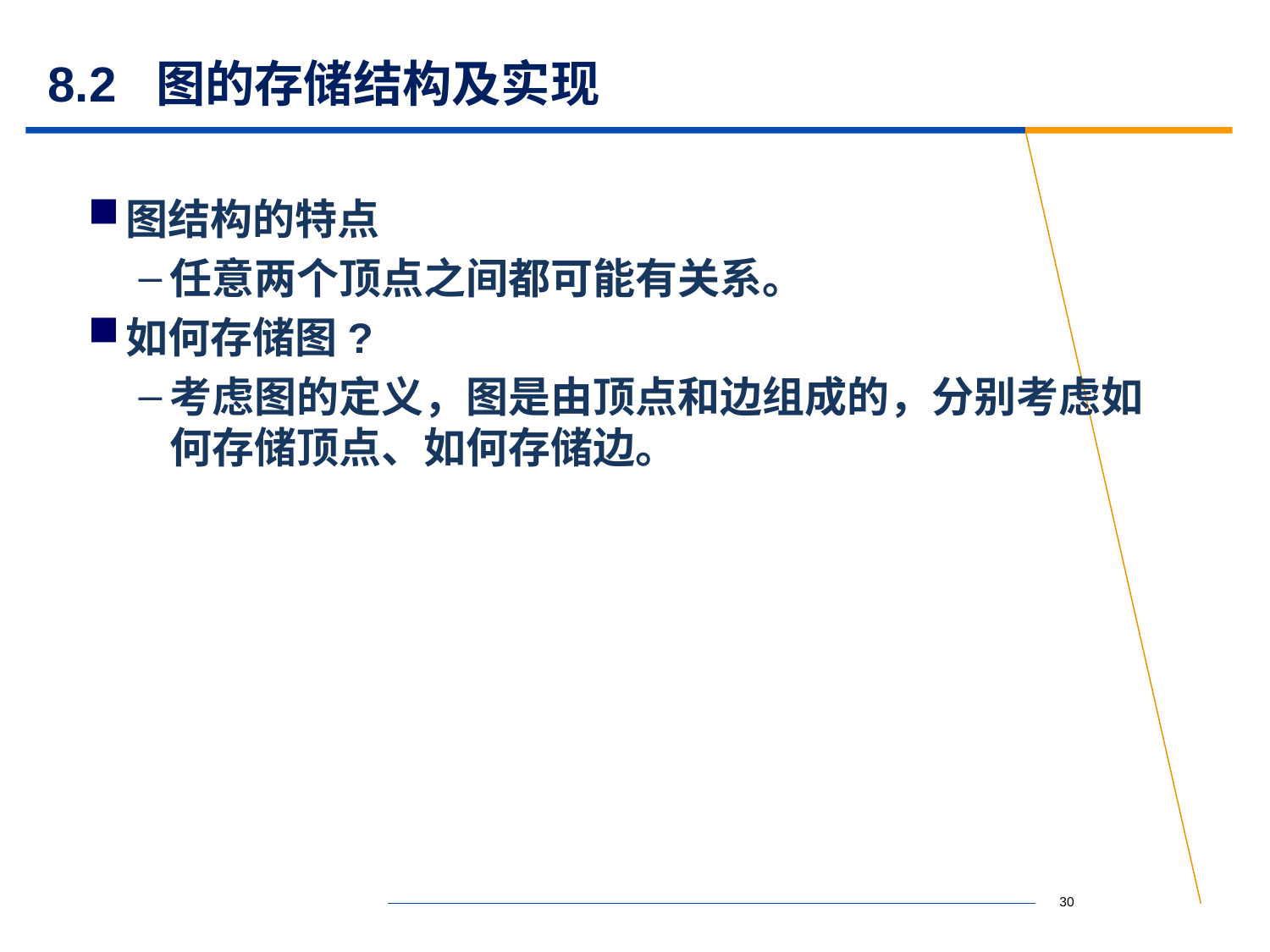

# 8.2  图的存储结构及实现
图结构的特点
任意两个顶点之间都可能有关系。
如何存储图?
考虑图的定义，图是由顶点和边组成的，分别考虑如何存储顶点、如何存储边。